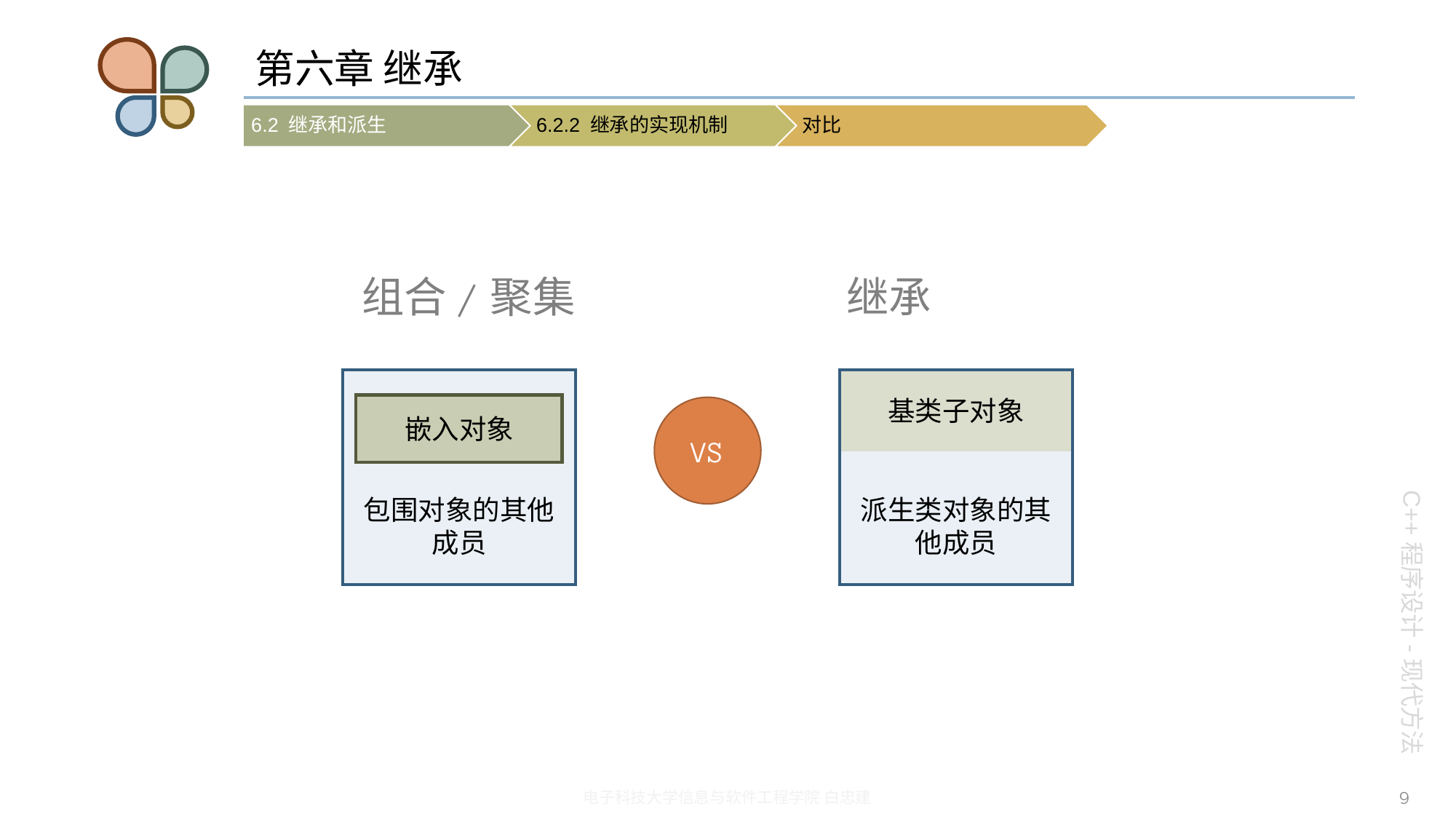

# 第六章 继承
6.2 继承和派生
6.2.2 继承的实现机制
对比
组合/聚集
继承

包围对象的其他成员
嵌入对象

派生类对象的其他成员
基类子对象

VS
9